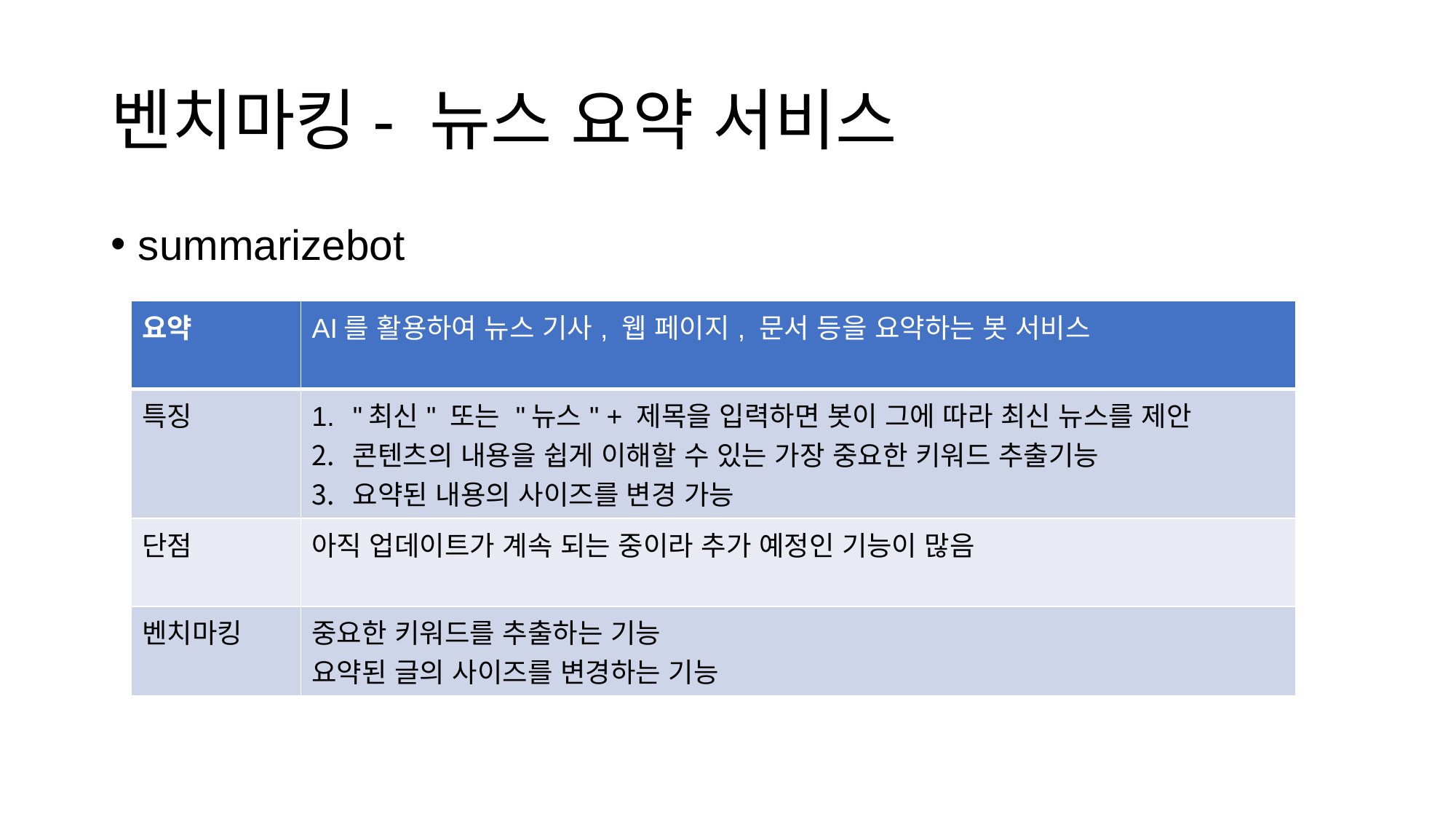

# 벤치마킹- 뉴스 요약 서비스
summarizebot
| 요약 | AI를 활용하여 뉴스 기사, 웹 페이지, 문서 등을 요약하는 봇 서비스 |
| --- | --- |
| 특징 | "최신" 또는 "뉴스" + 제목을 입력하면 봇이 그에 따라 최신 뉴스를 제안 콘텐츠의 내용을 쉽게 이해할 수 있는 가장 중요한 키워드 추출기능 요약된 내용의 사이즈를 변경 가능 |
| 단점 | 아직 업데이트가 계속 되는 중이라 추가 예정인 기능이 많음 |
| 벤치마킹 | 중요한 키워드를 추출하는 기능 요약된 글의 사이즈를 변경하는 기능 |